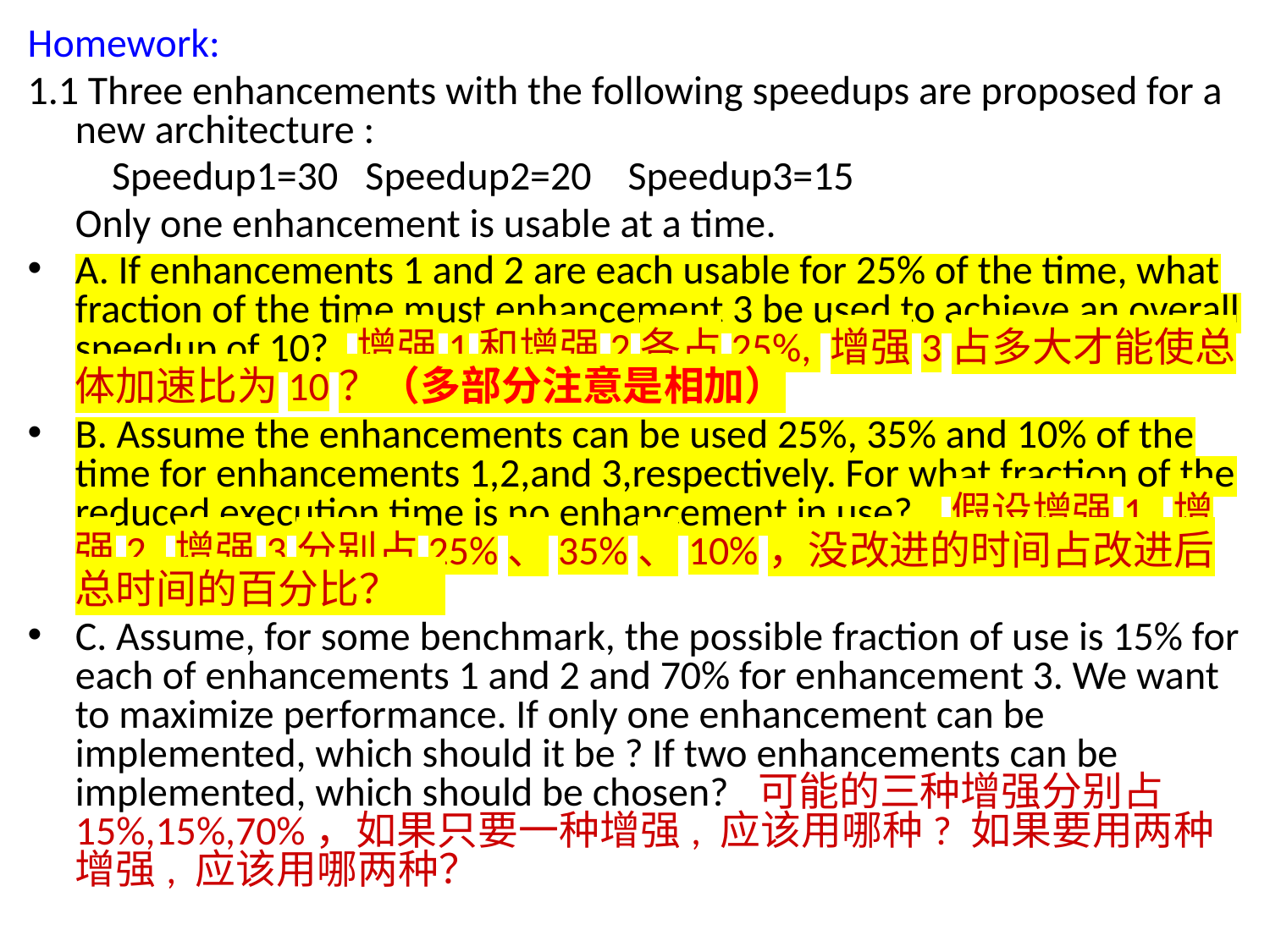

Homework:
1.1 Three enhancements with the following speedups are proposed for a new architecture :
	    Speedup1=30   Speedup2=20    Speedup3=15
	Only one enhancement is usable at a time.
A. If enhancements 1 and 2 are each usable for 25% of the time, what fraction of the time must enhancement 3 be used to achieve an overall speedup of 10?  增强1和增强2各占25%, 增强3占多大才能使总体加速比为10？（多部分注意是相加）
B. Assume the enhancements can be used 25%, 35% and 10% of the time for enhancements 1,2,and 3,respectively. For what fraction of the reduced execution time is no enhancement in use?   假设增强1, 增强2, 增强3分别占25%、35%、10%，没改进的时间占改进后总时间的百分比？
C. Assume, for some benchmark, the possible fraction of use is 15% for each of enhancements 1 and 2 and 70% for enhancement 3. We want to maximize performance. If only one enhancement can be implemented, which should it be ? If two enhancements can be implemented, which should be chosen?  可能的三种增强分别占15%,15%,70%，如果只要一种增强, 应该用哪种? 如果要用两种增强, 应该用哪两种？
1